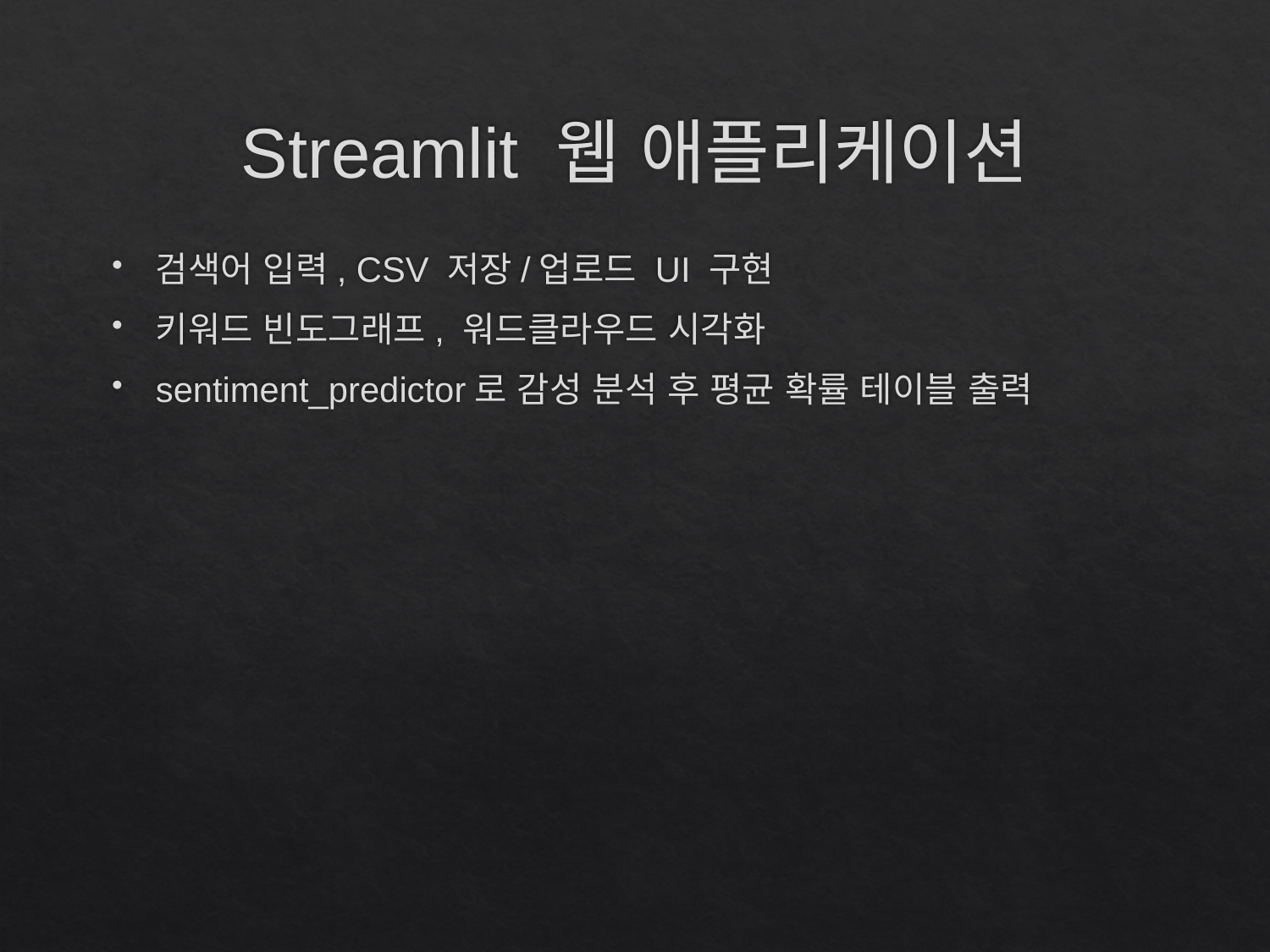

# Streamlit 웹 애플리케이션
검색어 입력, CSV 저장/업로드 UI 구현
키워드 빈도그래프, 워드클라우드 시각화
sentiment_predictor로 감성 분석 후 평균 확률 테이블 출력